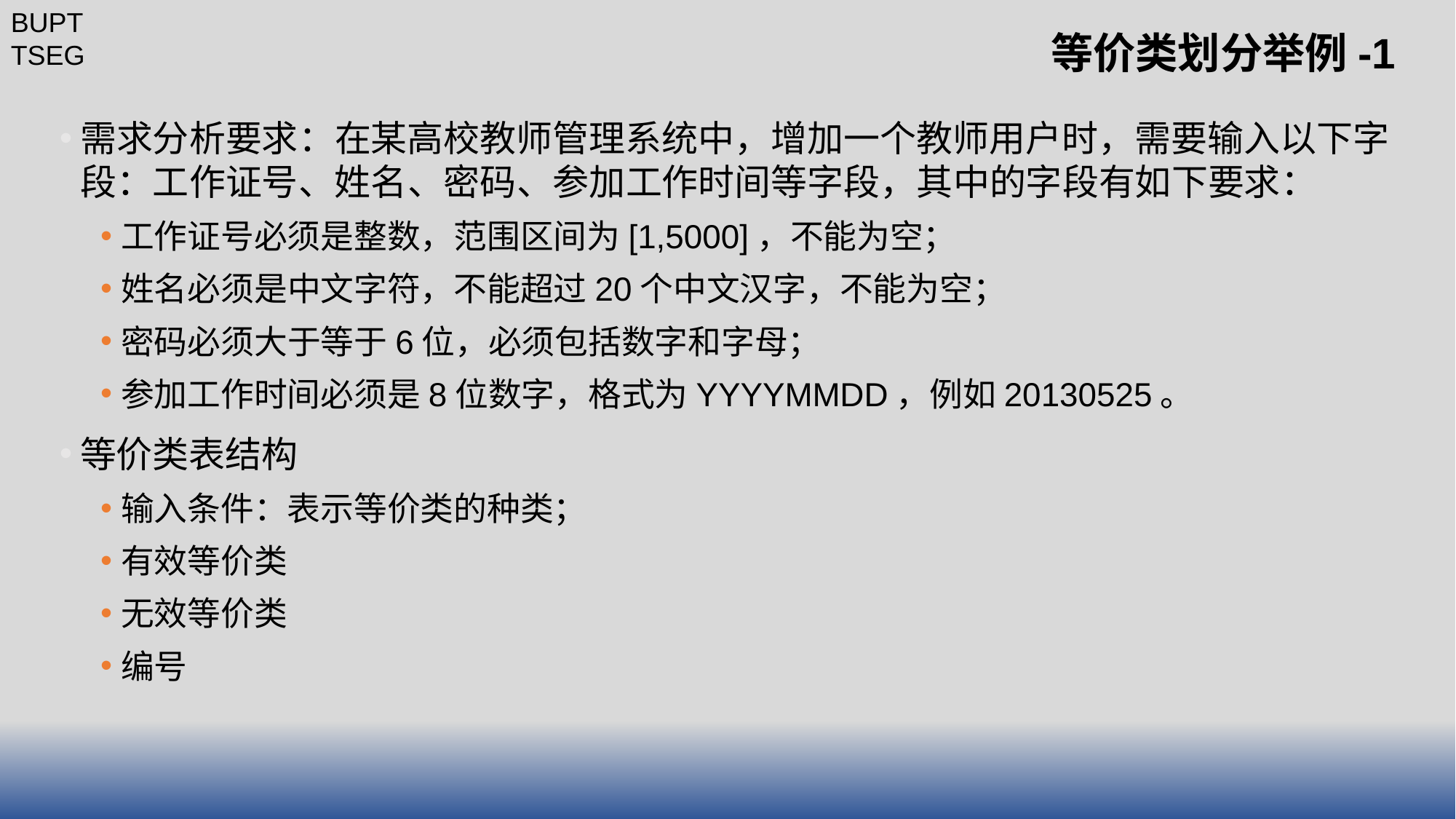

# 等价类划分举例-1
需求分析要求：在某高校教师管理系统中，增加一个教师用户时，需要输入以下字段：工作证号、姓名、密码、参加工作时间等字段，其中的字段有如下要求：
工作证号必须是整数，范围区间为[1,5000]，不能为空；
姓名必须是中文字符，不能超过20个中文汉字，不能为空；
密码必须大于等于6位，必须包括数字和字母；
参加工作时间必须是8位数字，格式为YYYYMMDD，例如20130525。
等价类表结构
输入条件：表示等价类的种类；
有效等价类
无效等价类
编号